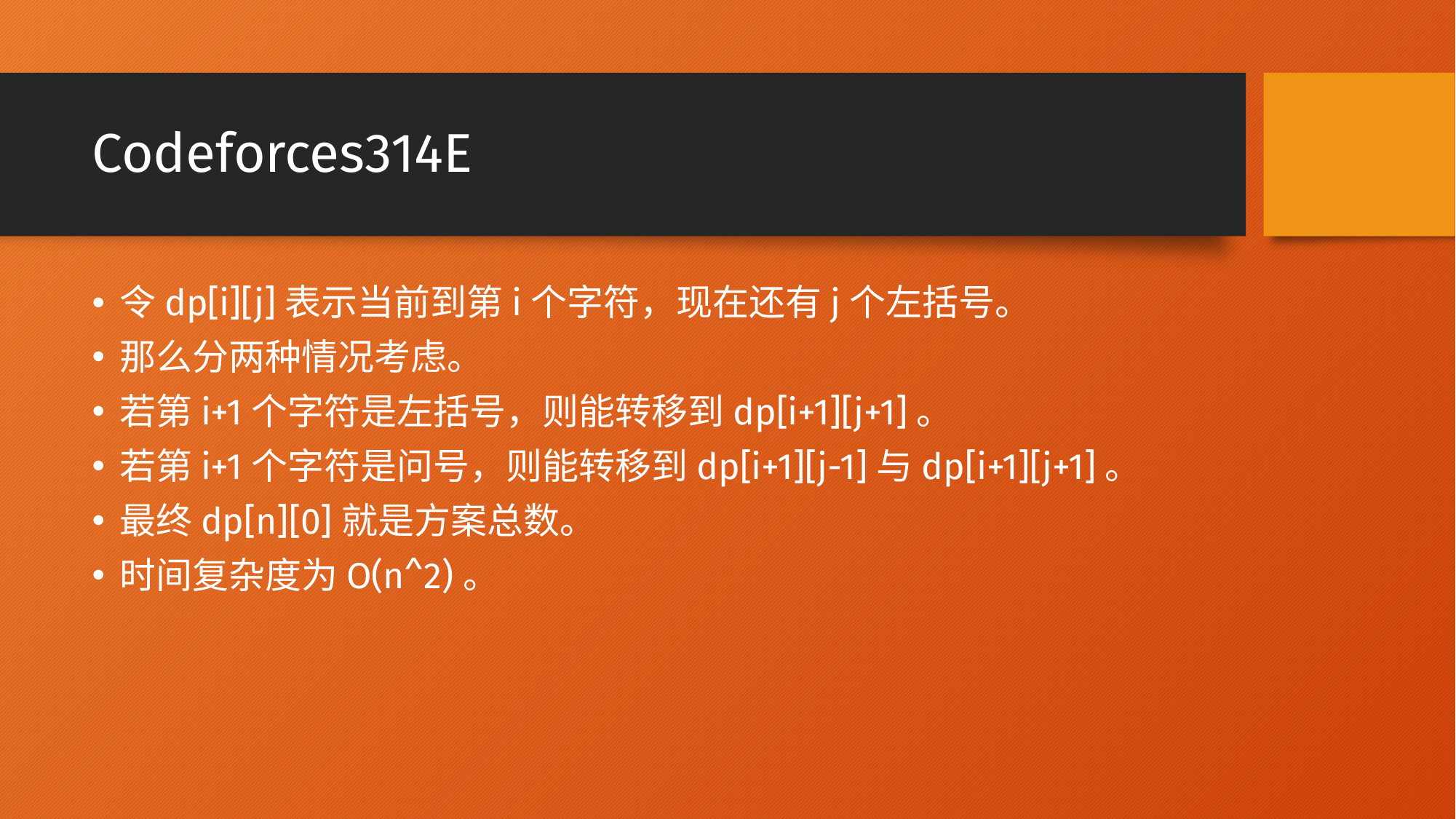

# Codeforces314E
令dp[i][j]表示当前到第i个字符，现在还有j个左括号。
那么分两种情况考虑。
若第i+1个字符是左括号，则能转移到dp[i+1][j+1]。
若第i+1个字符是问号，则能转移到dp[i+1][j-1]与dp[i+1][j+1]。
最终dp[n][0]就是方案总数。
时间复杂度为O(n^2)。